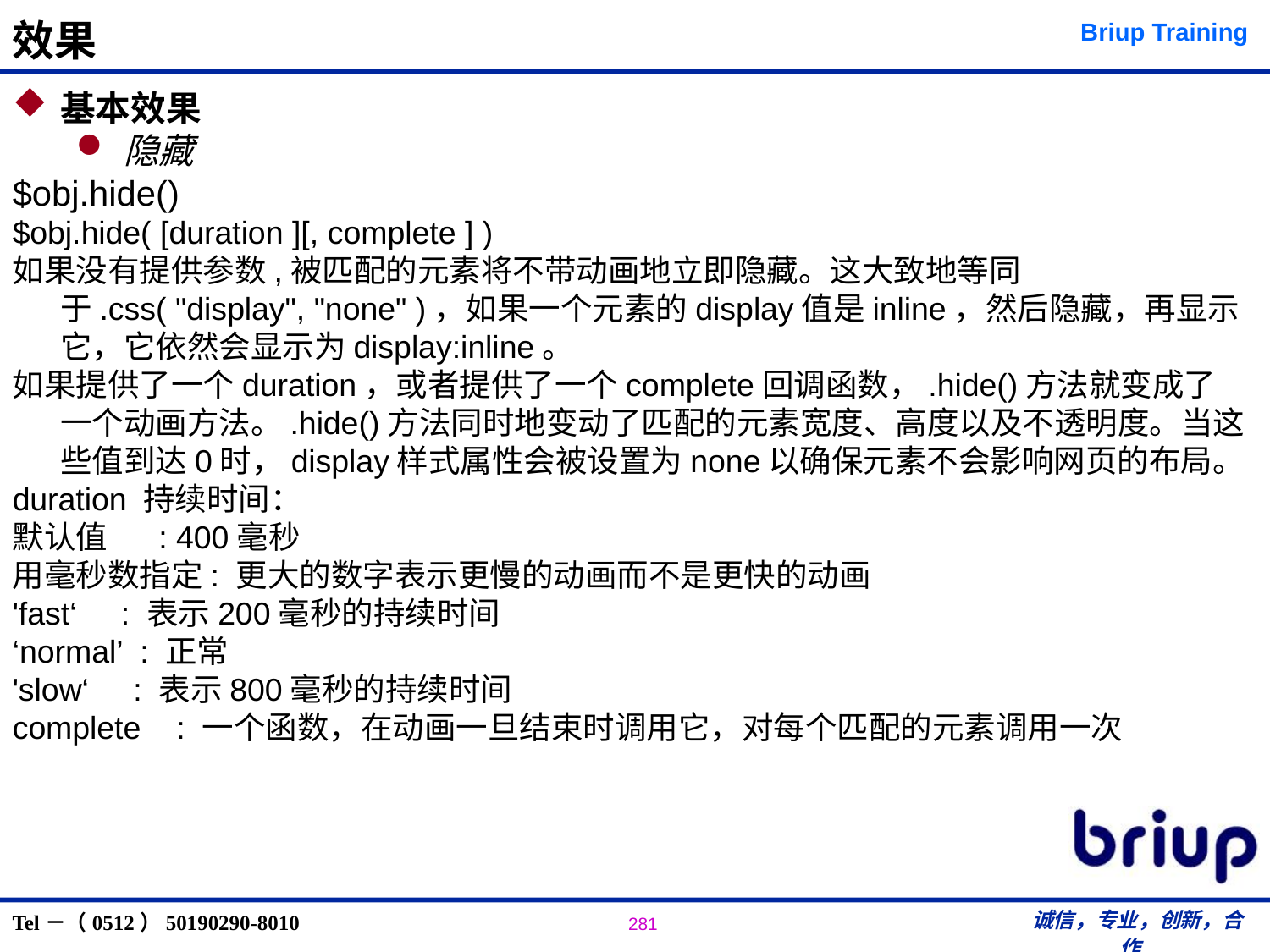

# 效果

基本效果
隐藏
$obj.hide()
$obj.hide( [duration ][, complete ] )
如果没有提供参数,被匹配的元素将不带动画地立即隐藏。这大致地等同于.css( "display", "none" )，如果一个元素的display值是inline，然后隐藏，再显示它，它依然会显示为display:inline。
如果提供了一个duration，或者提供了一个complete回调函数，.hide()方法就变成了一个动画方法。.hide()方法同时地变动了匹配的元素宽度、高度以及不透明度。当这些值到达0时，display样式属性会被设置为none以确保元素不会影响网页的布局。
duration 持续时间：
默认值      : 400毫秒
用毫秒数指定: 更大的数字表示更慢的动画而不是更快的动画
'fast‘     : 表示200毫秒的持续时间
‘normal’  : 正常
'slow‘     : 表示800毫秒的持续时间
complete    : 一个函数，在动画一旦结束时调用它，对每个匹配的元素调用一次